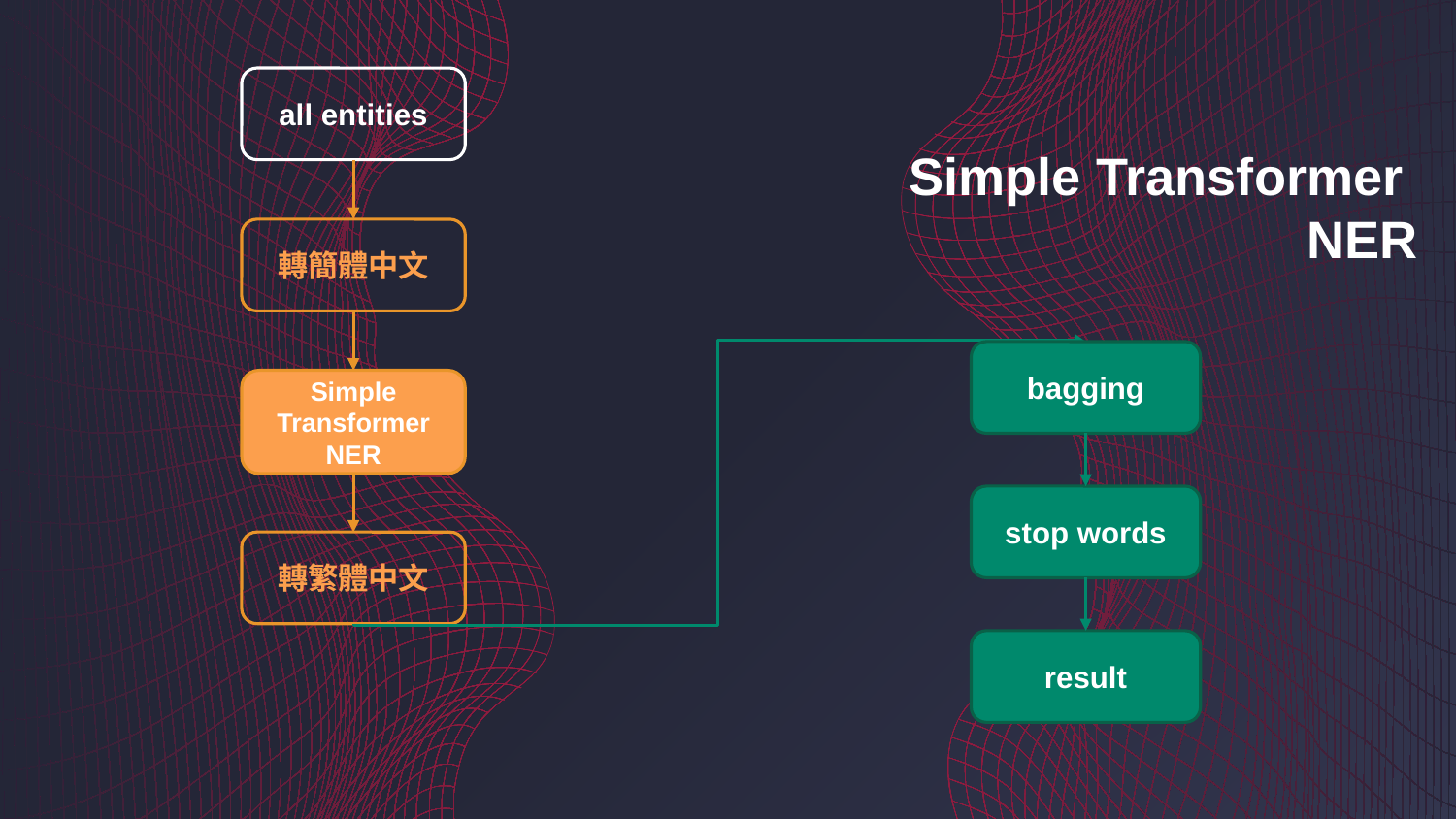

all entities
Simple Transformer
NER
轉簡體中文
bagging
Simple
Transformer NER
stop words
轉繁體中文
result